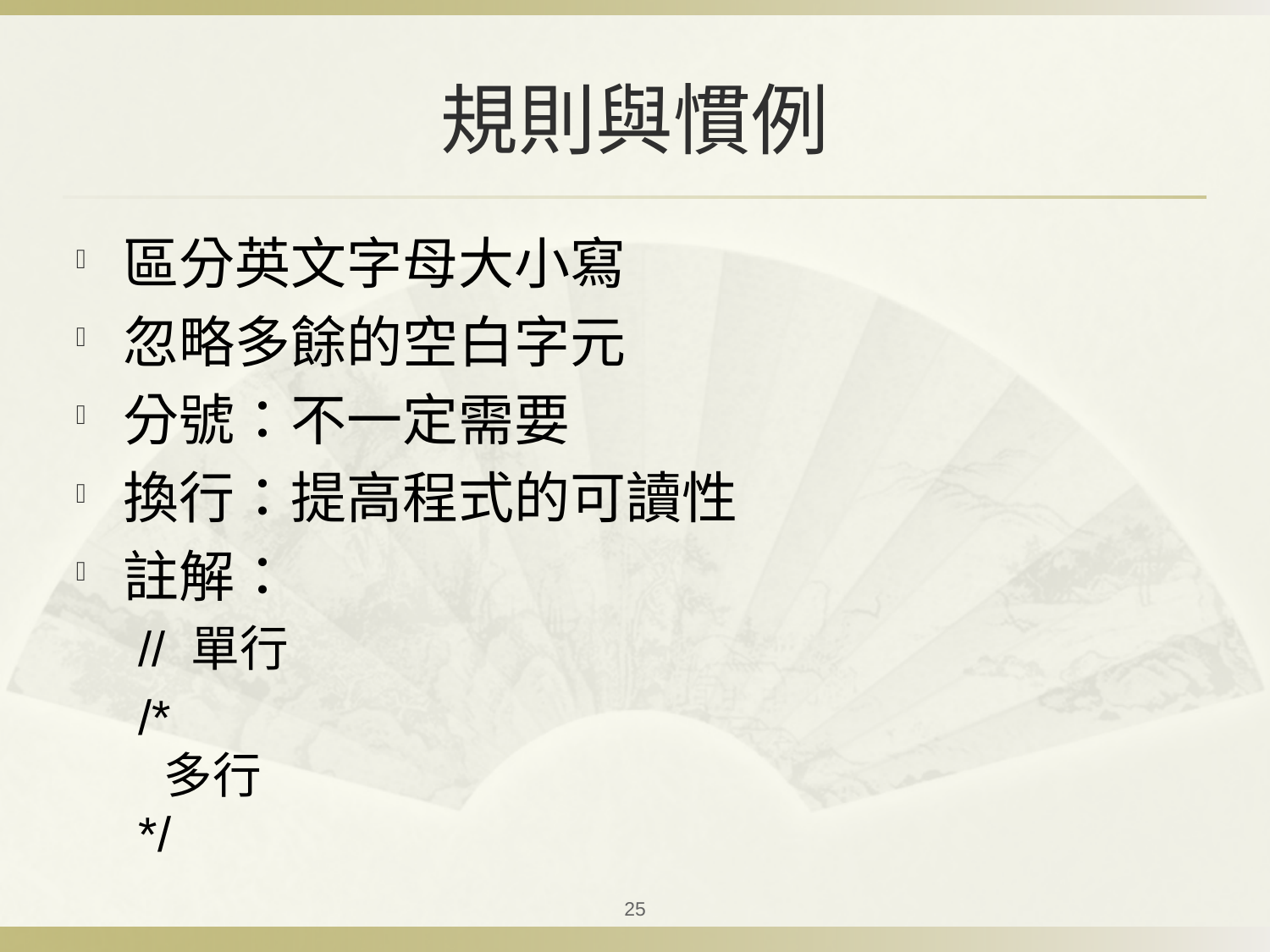

# 規則與慣例
區分英文字母大小寫
忽略多餘的空白字元
分號：不一定需要
換行：提高程式的可讀性
註解：
// 單行
/*
 多行
*/

25